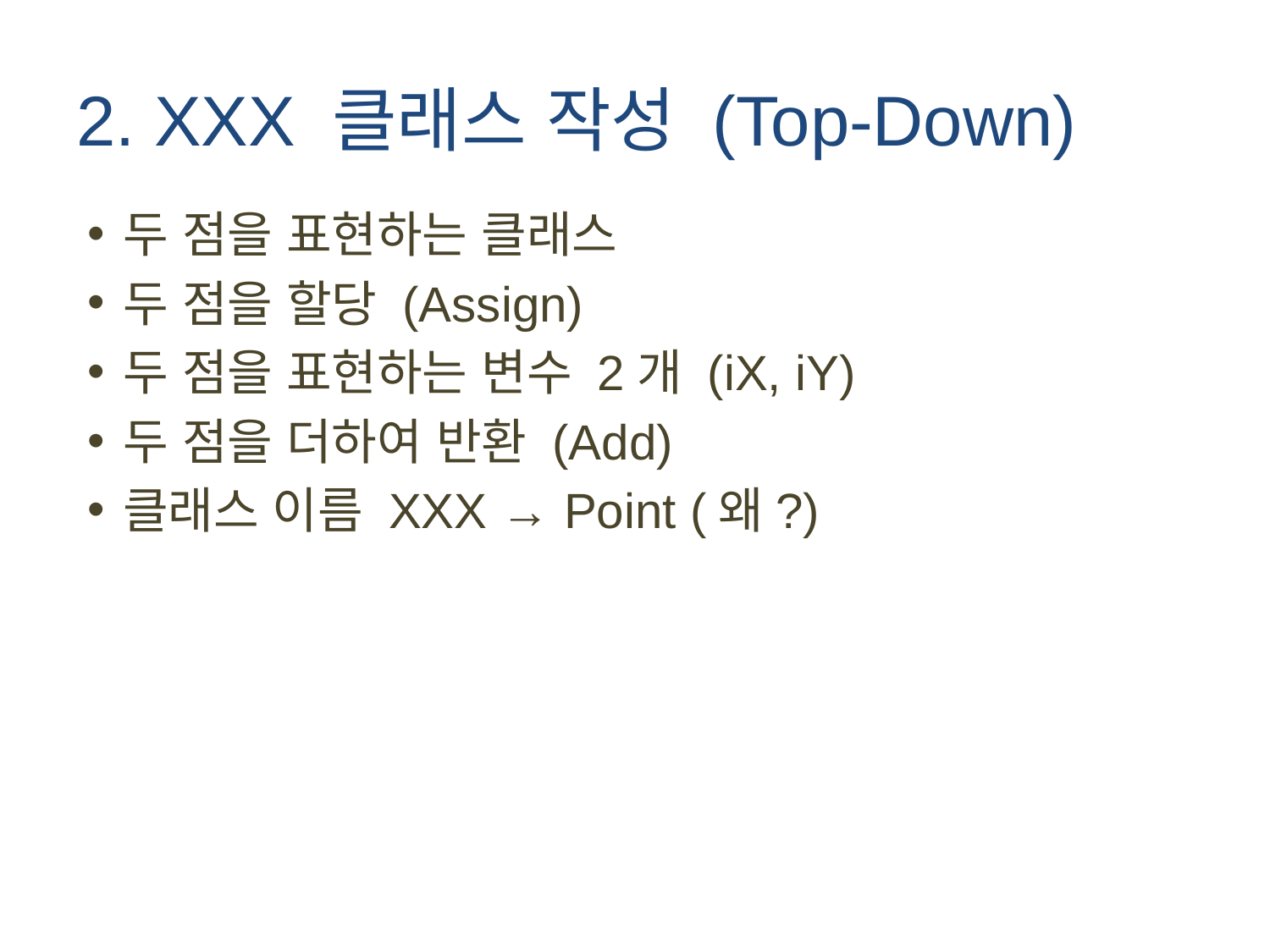

# 2. XXX 클래스 작성 (Top-Down)
두 점을 표현하는 클래스
두 점을 할당 (Assign)
두 점을 표현하는 변수 2개 (iX, iY)
두 점을 더하여 반환 (Add)
클래스 이름 XXX → Point (왜?)